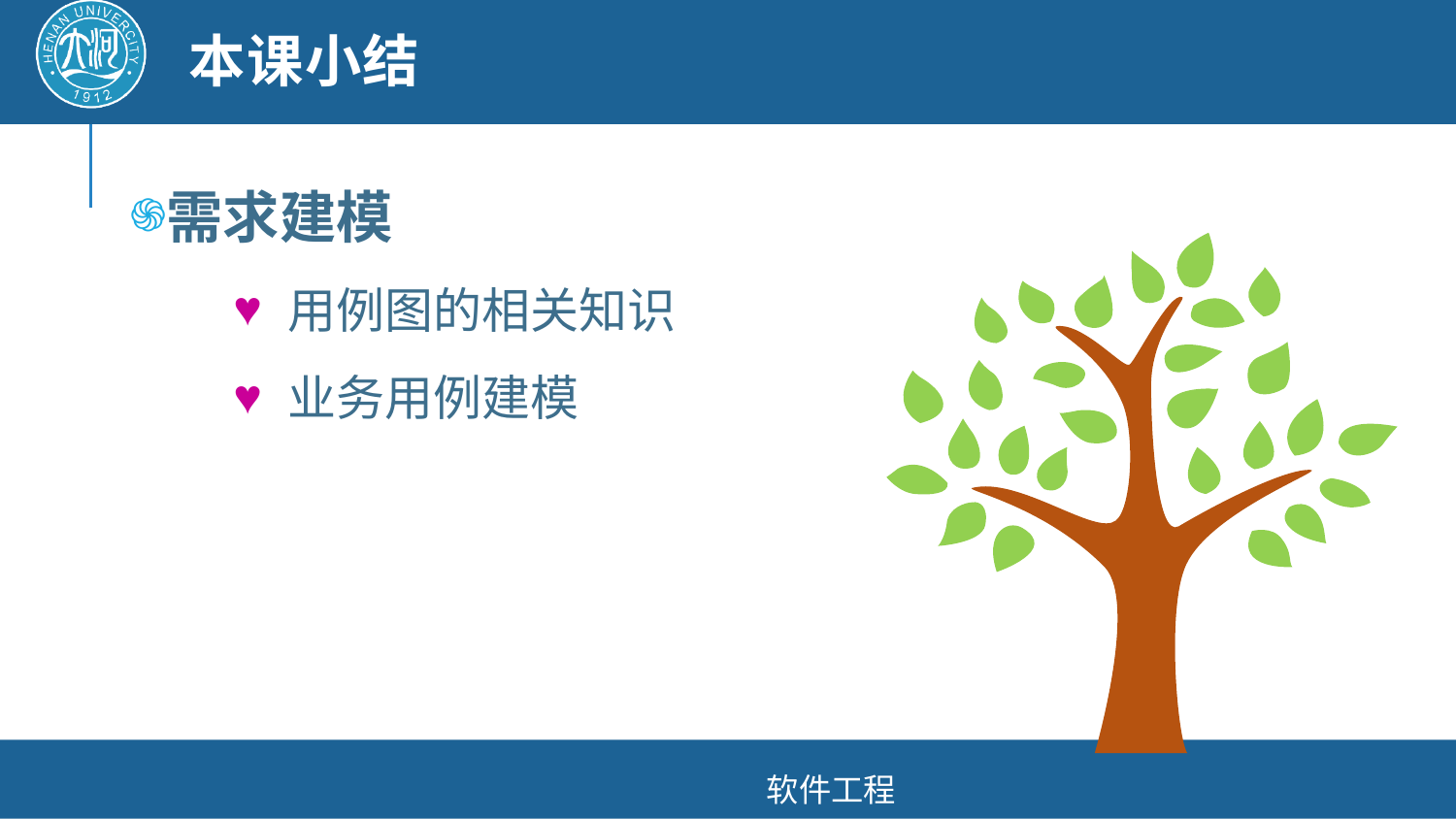

# 本课小结
需求建模
用例图的相关知识
业务用例建模

软件工程
88